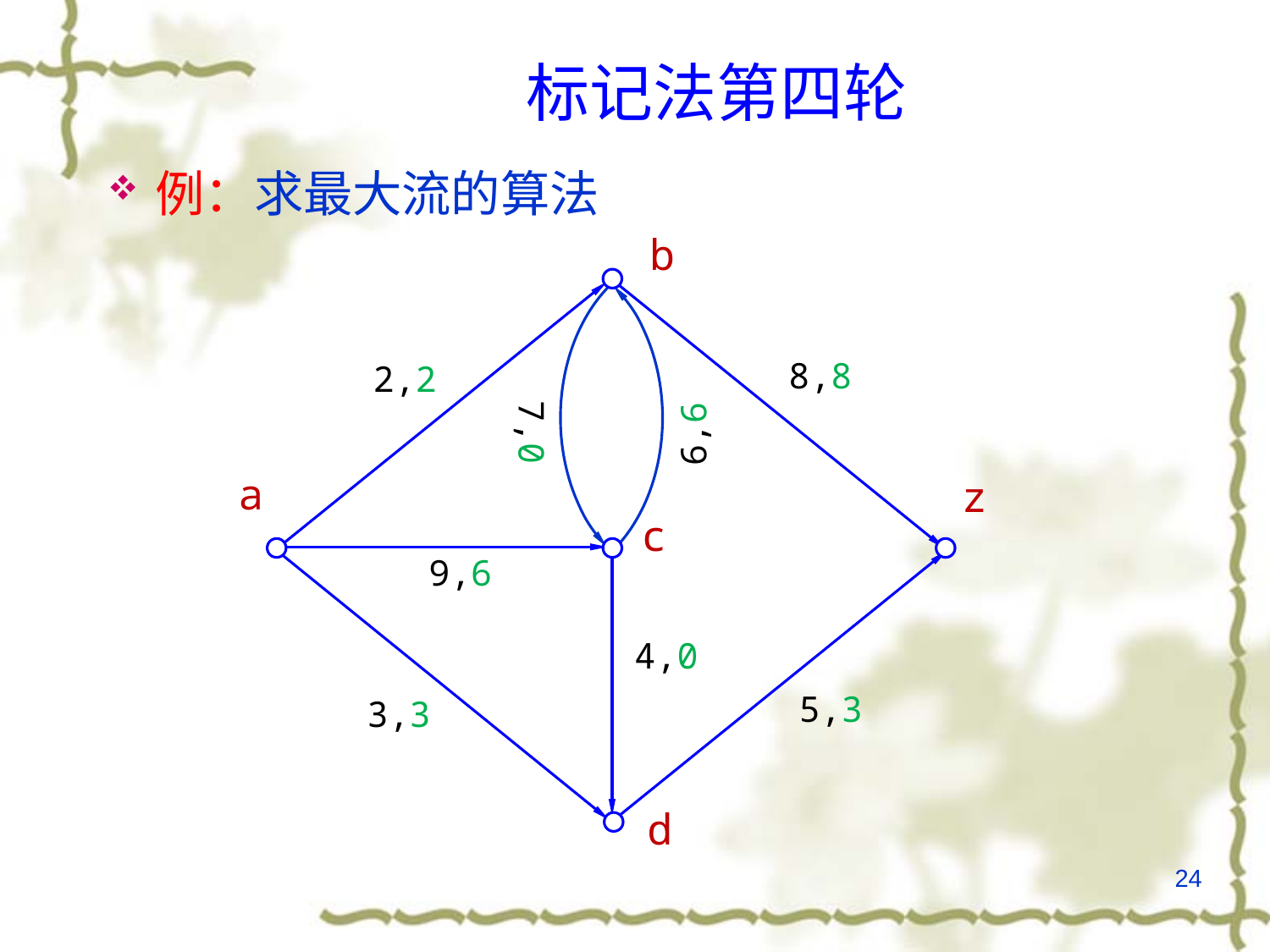

# 标记法第四轮
例：求最大流的算法
b

8,8
2,2
7,0
6,6
a
z
c
9,6

4,0
5,3
3,3
d

24